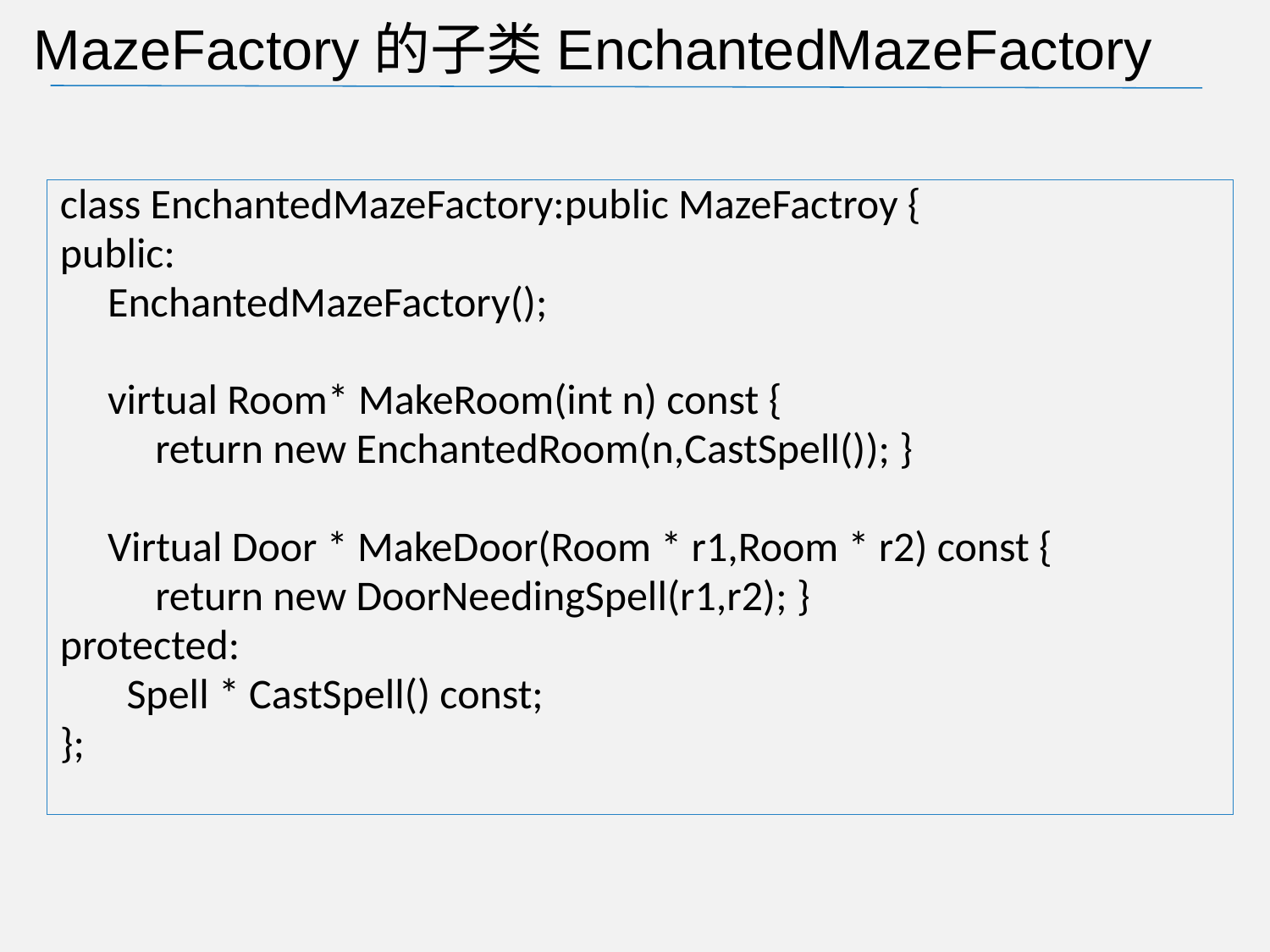

MazeFactory的子类EnchantedMazeFactory
class EnchantedMazeFactory:public MazeFactroy {
public:
     EnchantedMazeFactory();

     virtual Room* MakeRoom(int n) const {
          return new EnchantedRoom(n,CastSpell()); }

     Virtual Door * MakeDoor(Room * r1,Room * r2) const {
          return new DoorNeedingSpell(r1,r2); }
protected:
       Spell * CastSpell() const;
};